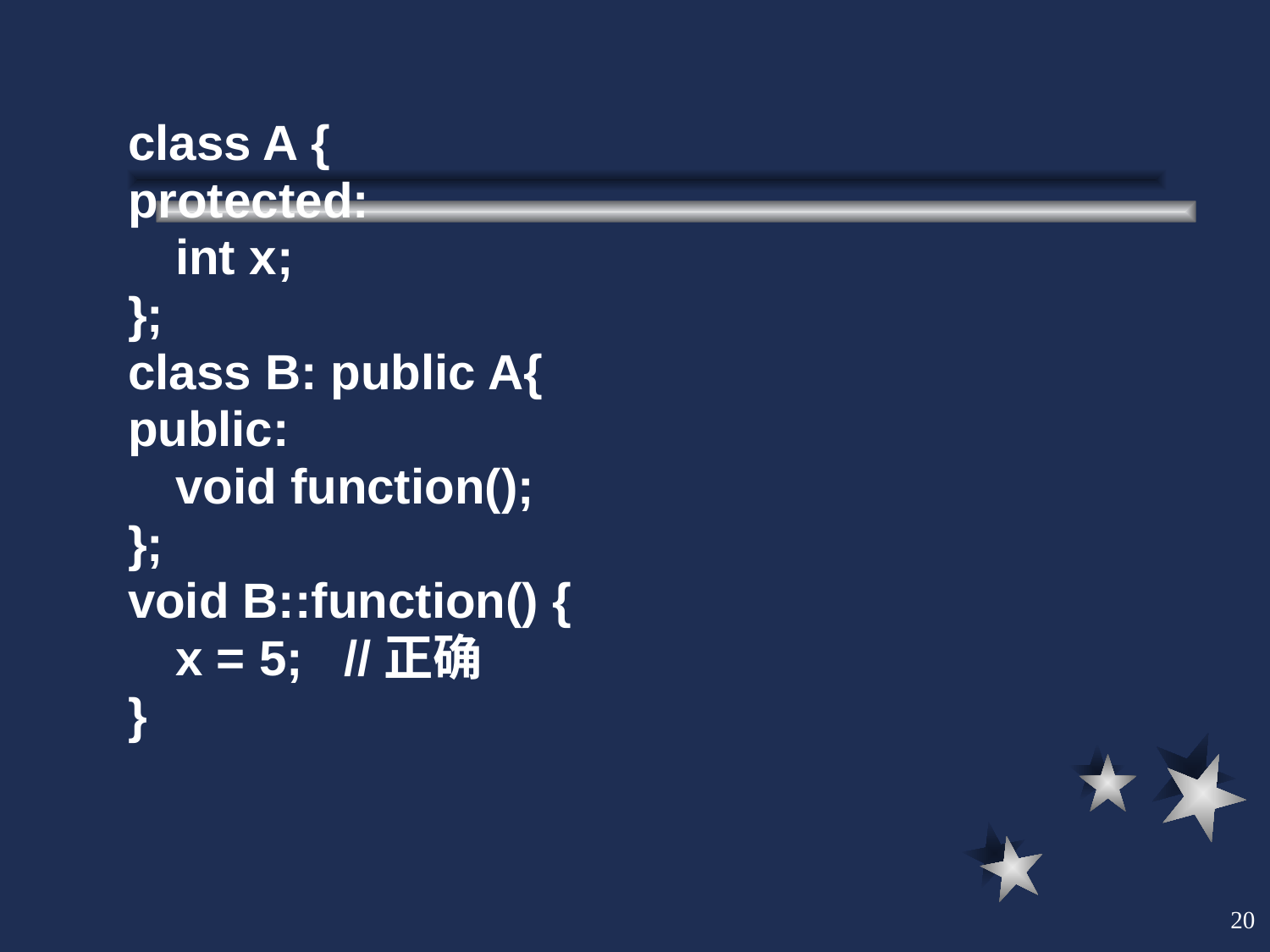

class A {
protected:
	int x;
};
class B: public A{
public:
	void function();
};
void B::function() {
	x = 5;   //正确
}
20